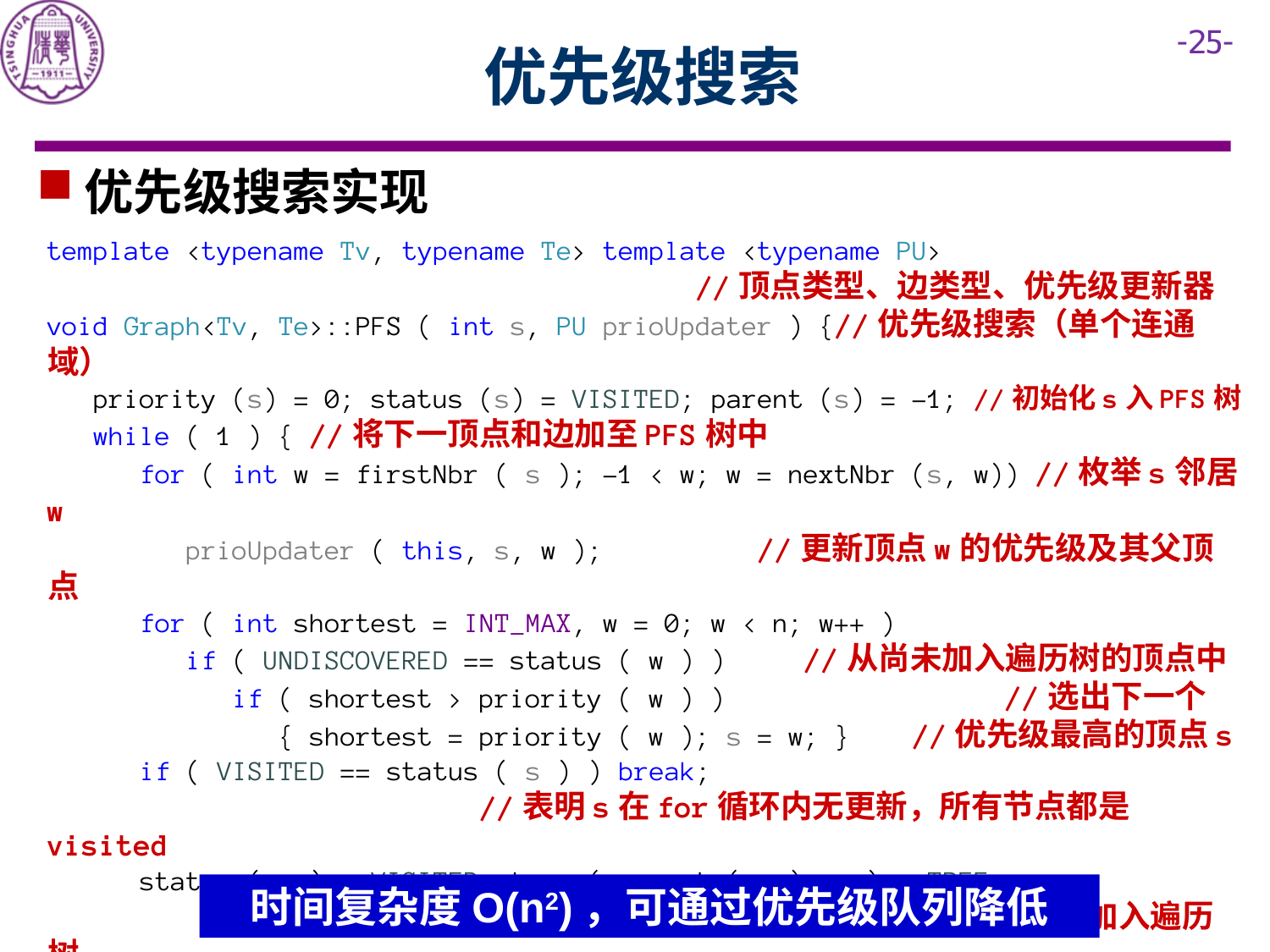

# 优先级搜索
优先级搜索实现
template <typename Tv, typename Te> template <typename PU>
                                          //顶点类型、边类型、优先级更新器
void Graph<Tv, Te>::PFS ( int s, PU prioUpdater ) {//优先级搜索（单个连通域）
   priority (s) = 0; status (s) = VISITED; parent (s) = -1; //初始化s入PFS树
   while ( 1 ) { //将下一顶点和边加至PFS树中
      for ( int w = firstNbr ( s ); -1 < w; w = nextNbr (s, w)) //枚举s邻居w
         prioUpdater ( this, s, w );          //更新顶点w的优先级及其父顶点
      for ( int shortest = INT_MAX, w = 0; w < n; w++ )
         if ( UNDISCOVERED == status ( w ) )     //从尚未加入遍历树的顶点中
            if ( shortest > priority ( w ) )                  //选出下一个
               { shortest = priority ( w ); s = w; }    //优先级最高的顶点s
      if ( VISITED == status ( s ) ) break;
                            //表明s在for循环内无更新，所有节点都是visited
      status ( s ) = VISITED; type ( parent ( s ), s ) = TREE;
                                              //将s及与其父的联边加入遍历树
   }
} //通过定义具体的优先级更新策略prioUpdater，即可实现不同的算法功能
时间复杂度O(n2)，可通过优先级队列降低